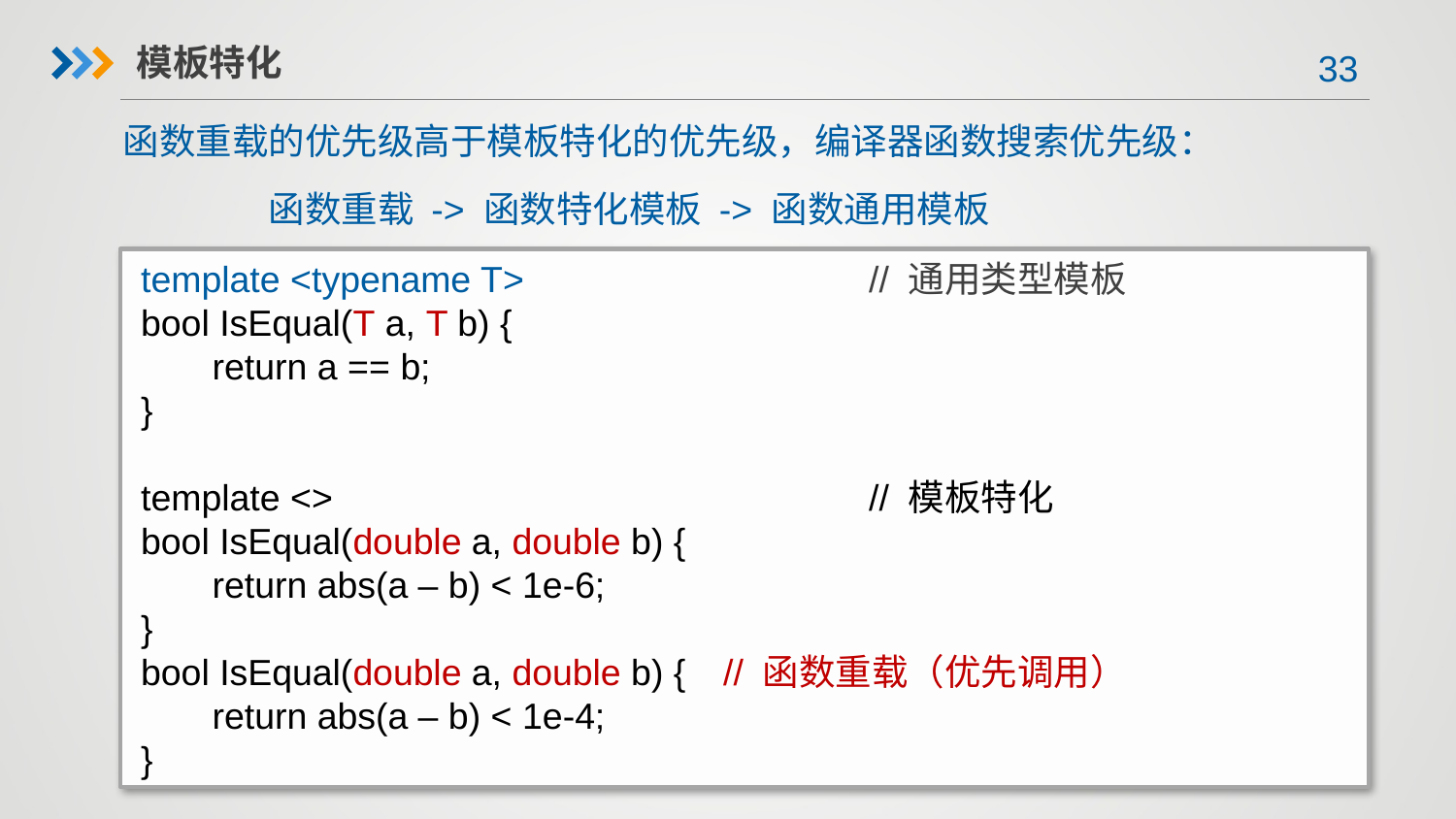

模板特化
函数重载的优先级高于模板特化的优先级，编译器函数搜索优先级：
	函数重载 -> 函数特化模板 -> 函数通用模板

template <typename T>			// 通用类型模板
bool IsEqual(T a, T b) {
       return a == b;
}

template <>			        	// 模板特化
bool IsEqual(double a, double b) {
       return abs(a – b) < 1e-6;
}
bool IsEqual(double a, double b) {	// 函数重载（优先调用）
       return abs(a – b) < 1e-4;
}